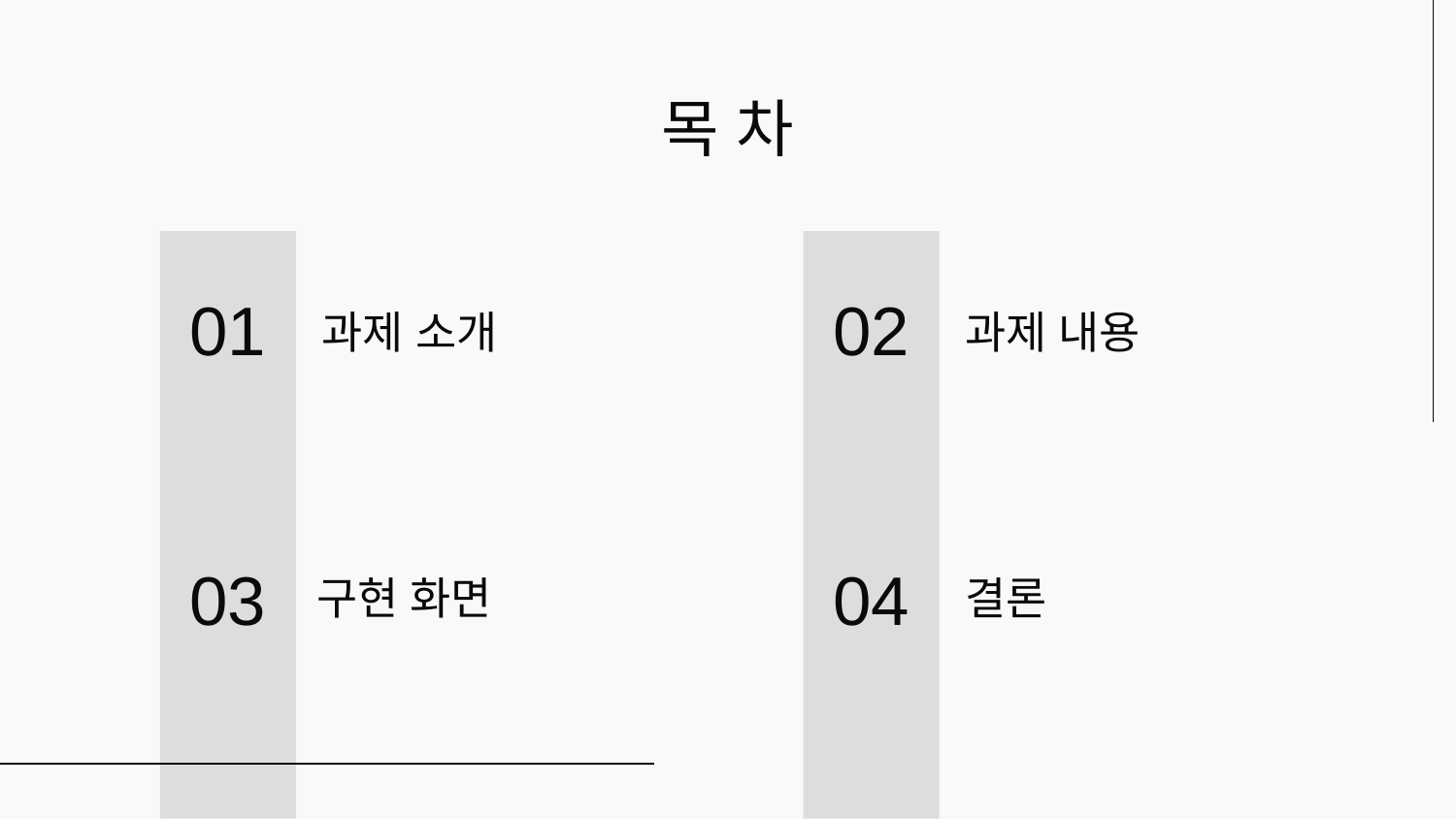

# 목 차

01
02
과제 소개
과제 내용
03
04
구현 화면
결론